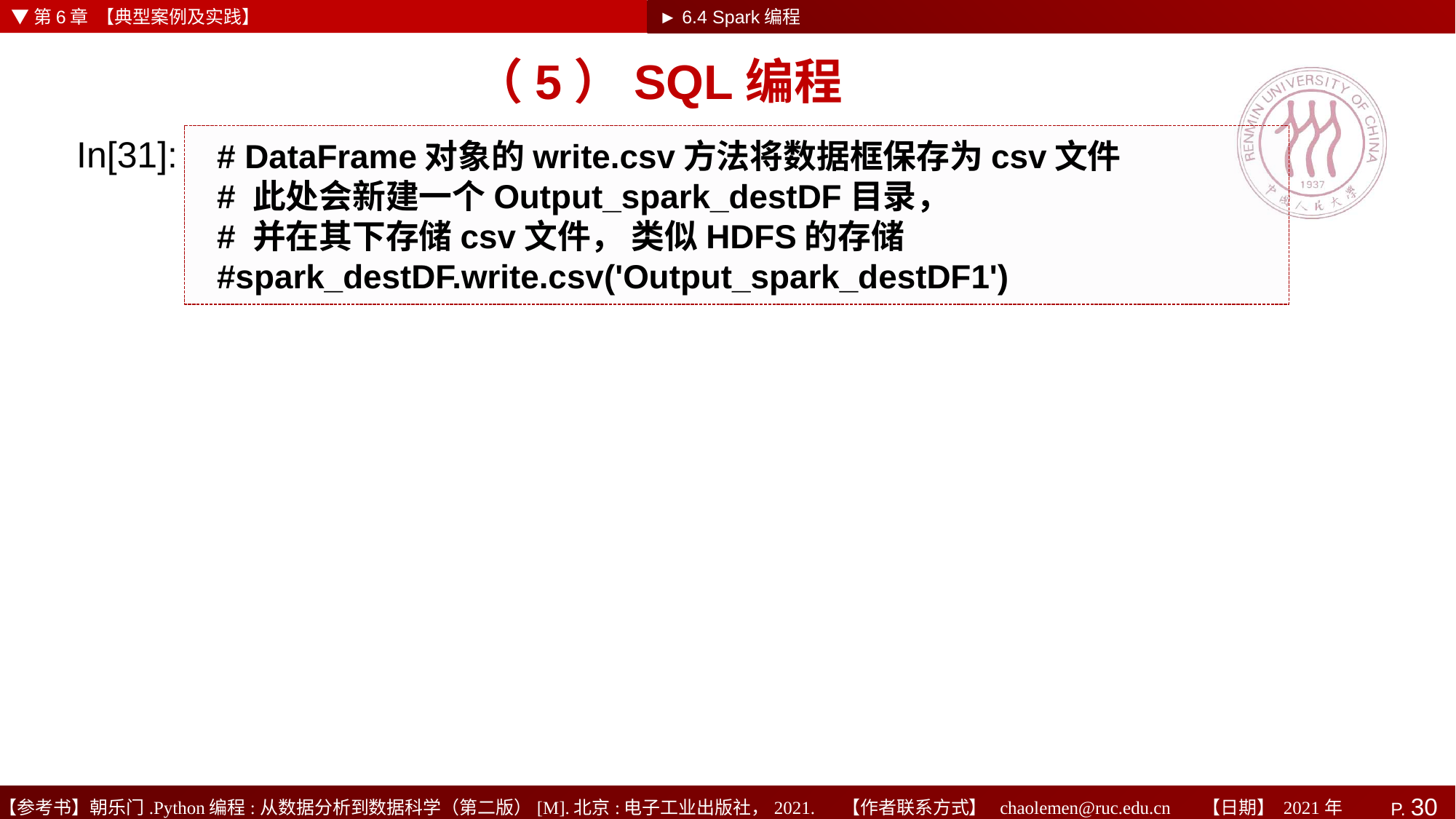

▼第6章  【典型案例及实践】
► 6.4 Spark编程
# （5）SQL编程
In[31]:
# DataFrame对象的write.csv方法将数据框保存为csv文件
# 此处会新建一个Output_spark_destDF目录，
# 并在其下存储csv文件， 类似HDFS的存储
#spark_destDF.write.csv('Output_spark_destDF1')